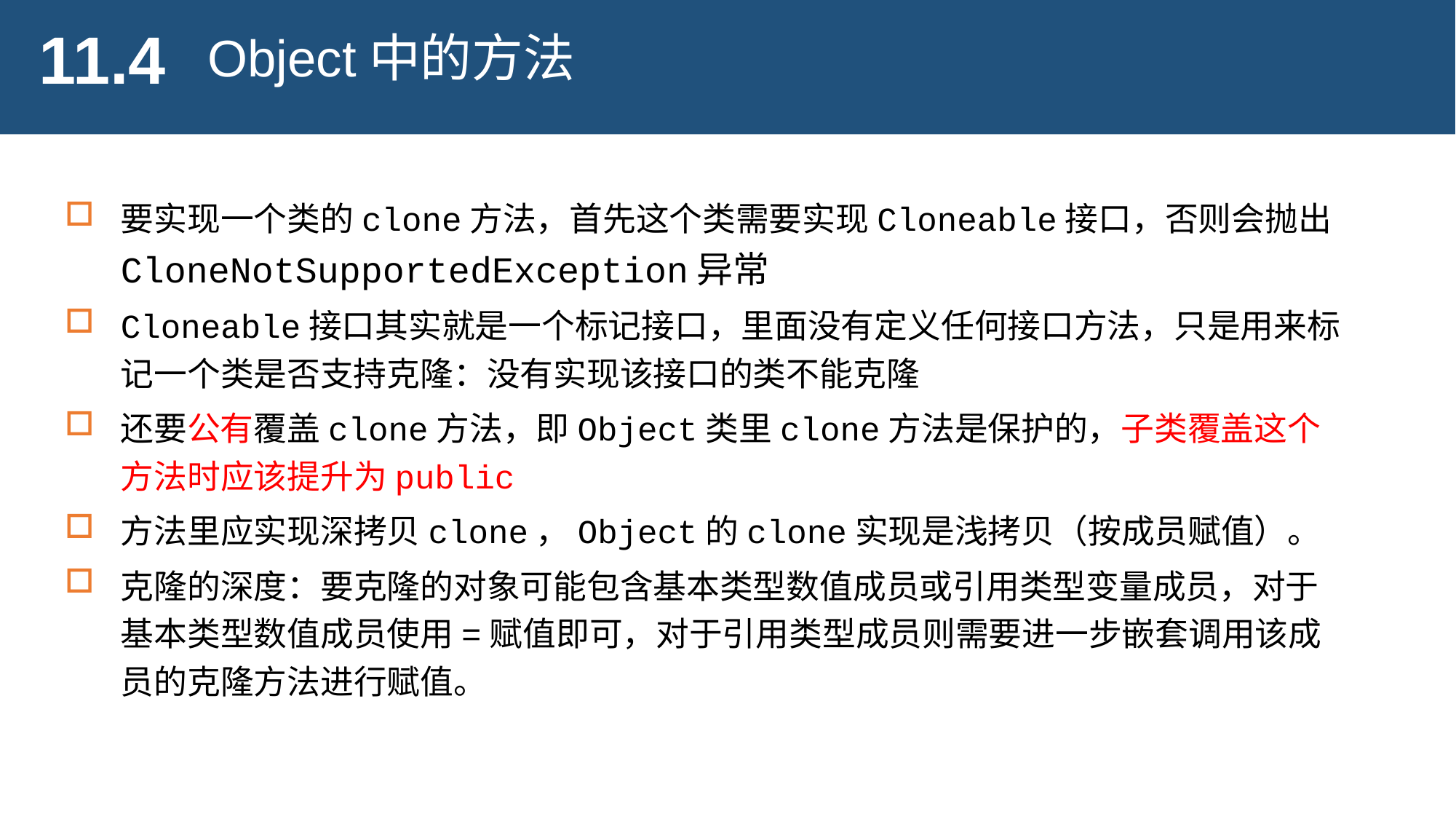

11.4
Object中的方法
要实现一个类的clone方法，首先这个类需要实现Cloneable接口，否则会抛出CloneNotSupportedException异常
Cloneable接口其实就是一个标记接口，里面没有定义任何接口方法，只是用来标记一个类是否支持克隆：没有实现该接口的类不能克隆
还要公有覆盖clone方法，即Object类里clone方法是保护的，子类覆盖这个方法时应该提升为public
方法里应实现深拷贝clone，Object的clone实现是浅拷贝（按成员赋值）。
克隆的深度：要克隆的对象可能包含基本类型数值成员或引用类型变量成员，对于基本类型数值成员使用=赋值即可，对于引用类型成员则需要进一步嵌套调用该成员的克隆方法进行赋值。